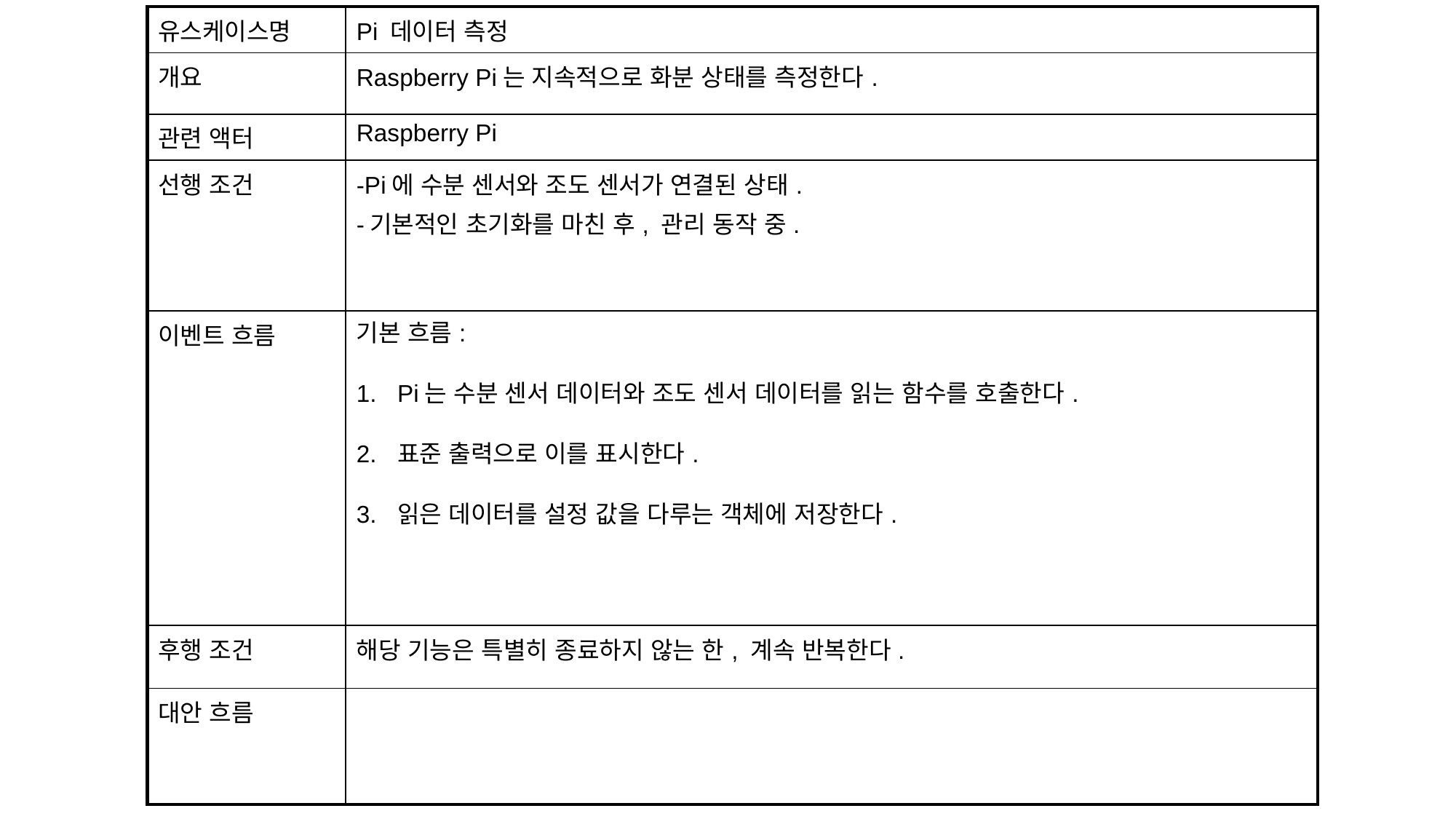

| 유스케이스명 | Pi 데이터 측정 |
| --- | --- |
| 개요 | Raspberry Pi는 지속적으로 화분 상태를 측정한다. |
| 관련 액터 | Raspberry Pi |
| 선행 조건 | -Pi에 수분 센서와 조도 센서가 연결된 상태. -기본적인 초기화를 마친 후, 관리 동작 중. |
| 이벤트 흐름 | 기본 흐름: Pi는 수분 센서 데이터와 조도 센서 데이터를 읽는 함수를 호출한다. 표준 출력으로 이를 표시한다. 읽은 데이터를 설정 값을 다루는 객체에 저장한다. |
| 후행 조건 | 해당 기능은 특별히 종료하지 않는 한, 계속 반복한다. |
| 대안 흐름 |  |